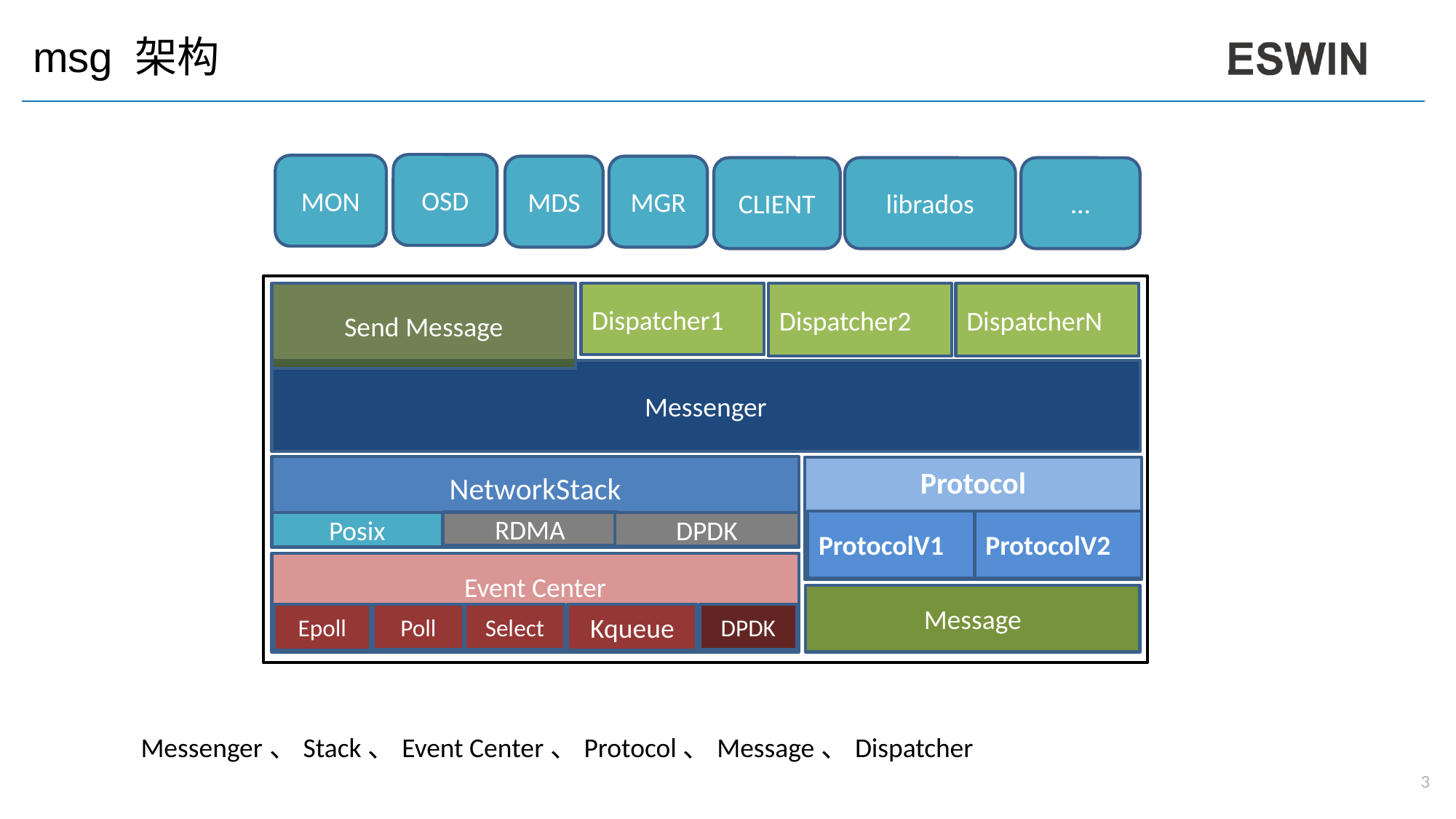

# msg 架构
OSD
MON
MGR
MDS
CLIENT
librados

Send Message
Dispatcher1
DispatcherN
Dispatcher2
Messenger
NetworkStack

DPDK
Posix
RDMA
Protocol

ProtocolV1
ProtocolV2
Event Center

Poll
Select
DPDK
Epoll
Kqueue
…
Message
Messenger、Stack、Event Center、Protocol、Message、Dispatcher
3